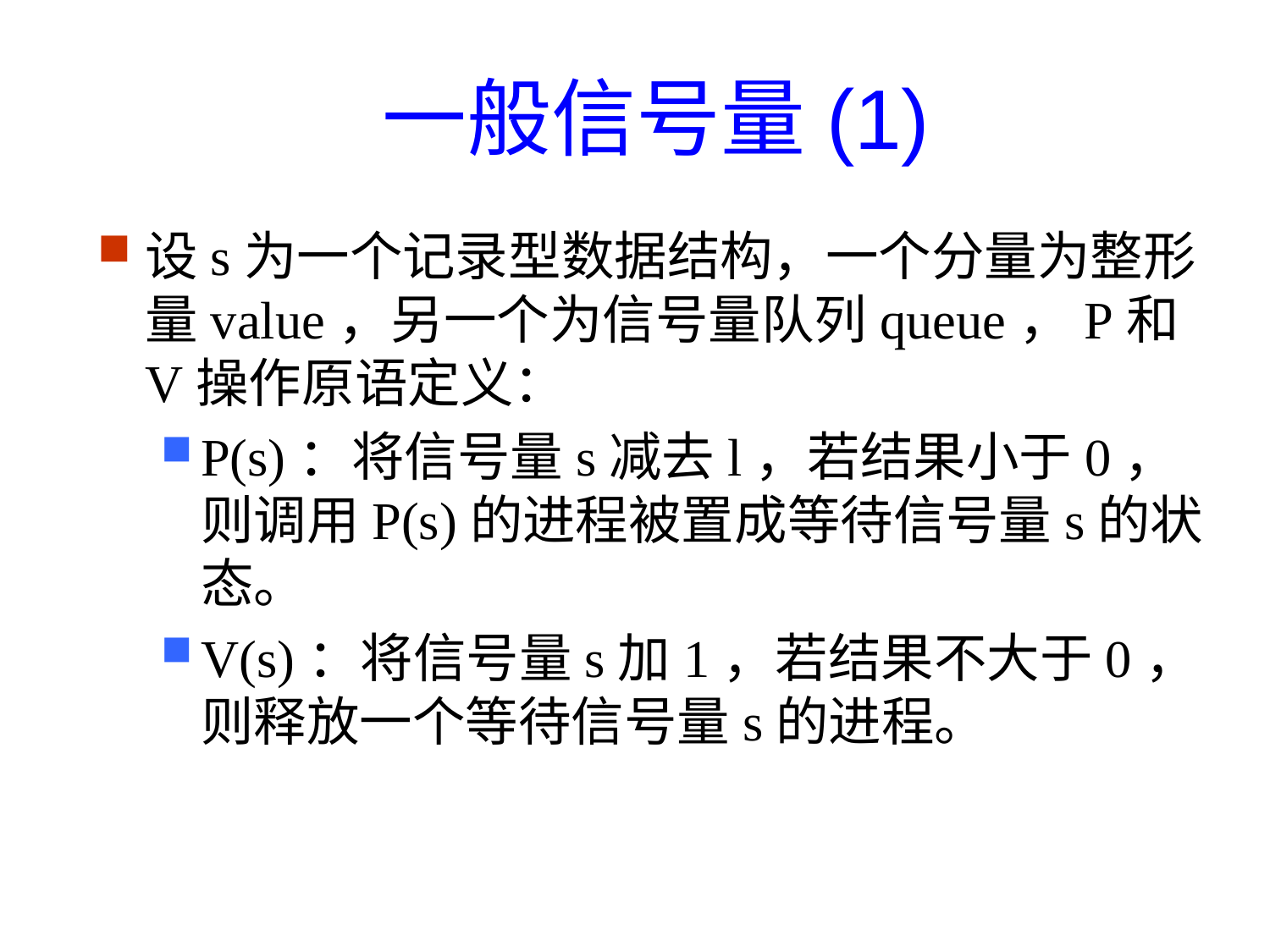

一般信号量(1)
设s为一个记录型数据结构，一个分量为整形量value，另一个为信号量队列queue，P和V操作原语定义：
P(s)：将信号量s减去l，若结果小于0，则调用P(s)的进程被置成等待信号量s的状态。
V(s)：将信号量s加1，若结果不大于0，则释放一个等待信号量s的进程。